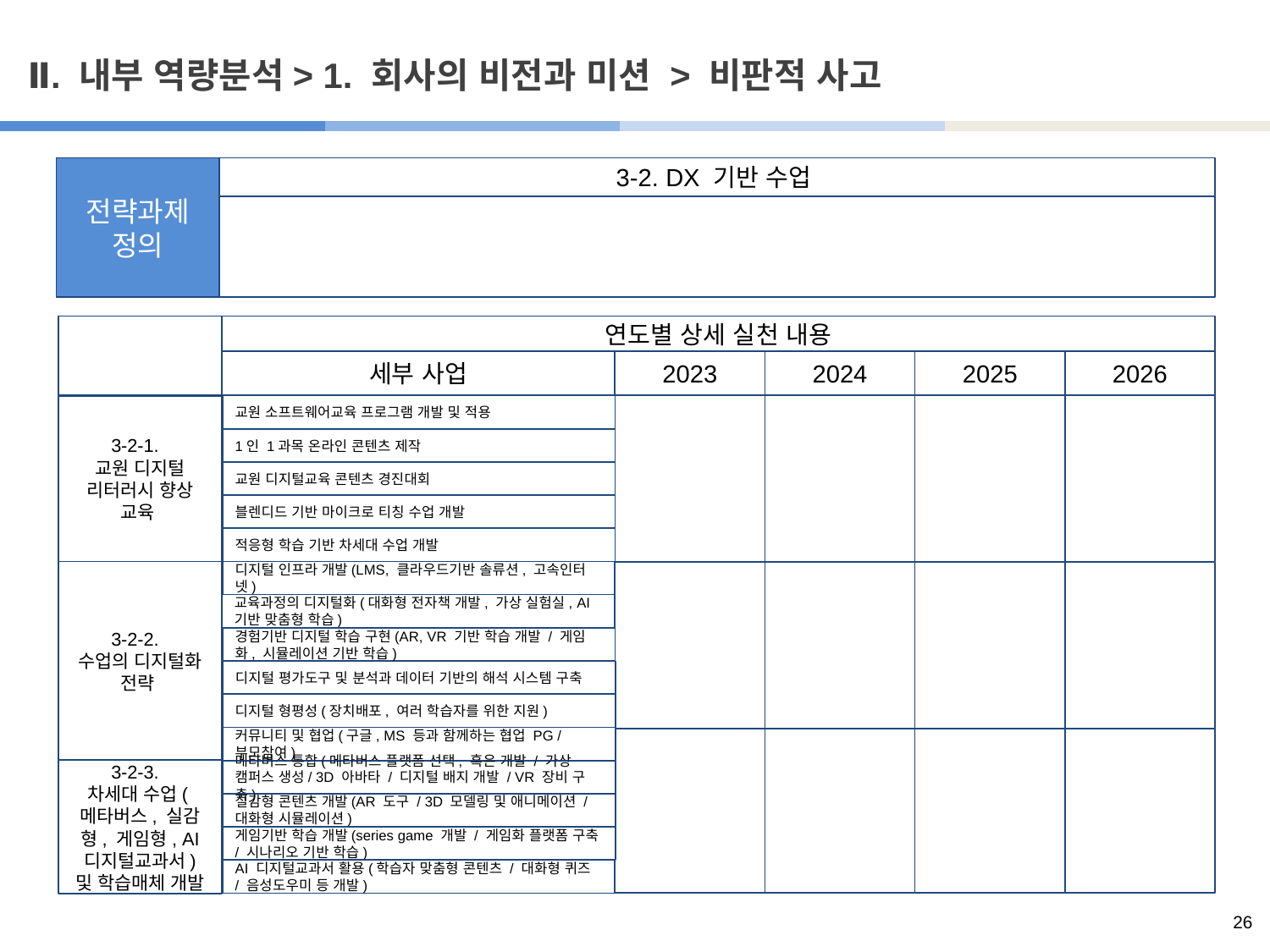

# Ⅱ. 내부 역량분석> 1. 회사의 비전과 미션 > 비판적 사고
3-2. DX 기반 수업
전략과제
정의

연도별 상세 실천 내용
세부 사업
2023
2024
2025
2026

3-2-1.
교원 디지털 리터러시 향상
교육
교원 소프트웨어교육 프로그램 개발 및 적용
1인 1과목 온라인 콘텐츠 제작
교원 디지털교육 콘텐츠 경진대회
블렌디드 기반 마이크로 티칭 수업 개발
적응형 학습 기반 차세대 수업 개발
디지털 인프라 개발(LMS, 클라우드기반 솔류션, 고속인터넷)
3-2-2.
수업의 디지털화 전략

교육과정의 디지털화(대화형 전자책 개발, 가상 실험실, AI기반 맞춤형 학습)
경험기반 디지털 학습 구현(AR, VR 기반 학습 개발 / 게임화, 시뮬레이션 기반 학습)
디지털 평가도구 및 분석과 데이터 기반의 해석 시스템 구축
디지털 형평성(장치배포, 여러 학습자를 위한 지원)
커뮤니티 및 협업(구글, MS 등과 함께하는 협업 PG / 부모참여)

3-2-3.
차세대 수업(메타버스, 실감형, 게임형, AI 디지털교과서) 및 학습매체 개발
메타버스 통합(메타버스 플랫폼 선택, 혹은 개발 / 가상 캠퍼스 생성/ 3D 아바타 / 디지털 배지 개발 / VR 장비 구축)
실감형 콘텐츠 개발(AR 도구 / 3D 모델링 및 애니메이션 / 대화형 시뮬레이션)
게임기반 학습 개발(series game 개발 / 게임화 플랫폼 구축 / 시나리오 기반 학습)
AI 디지털교과서 활용(학습자 맞춤형 콘텐츠 / 대화형 퀴즈 / 음성도우미 등 개발)
26